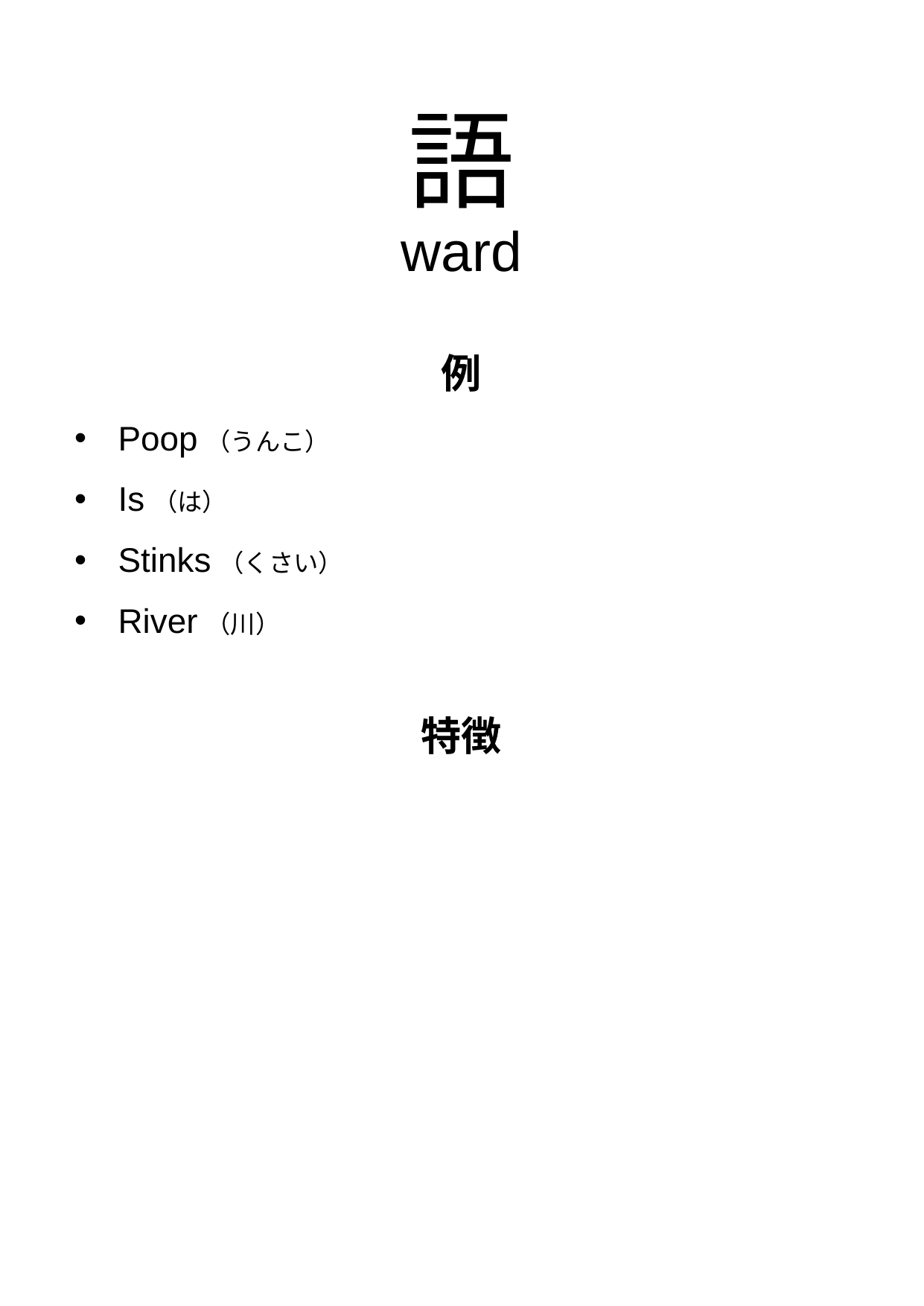

# 語 ward
例
Poop（うんこ）
Is（は）
Stinks（くさい）
River（川）

特徴